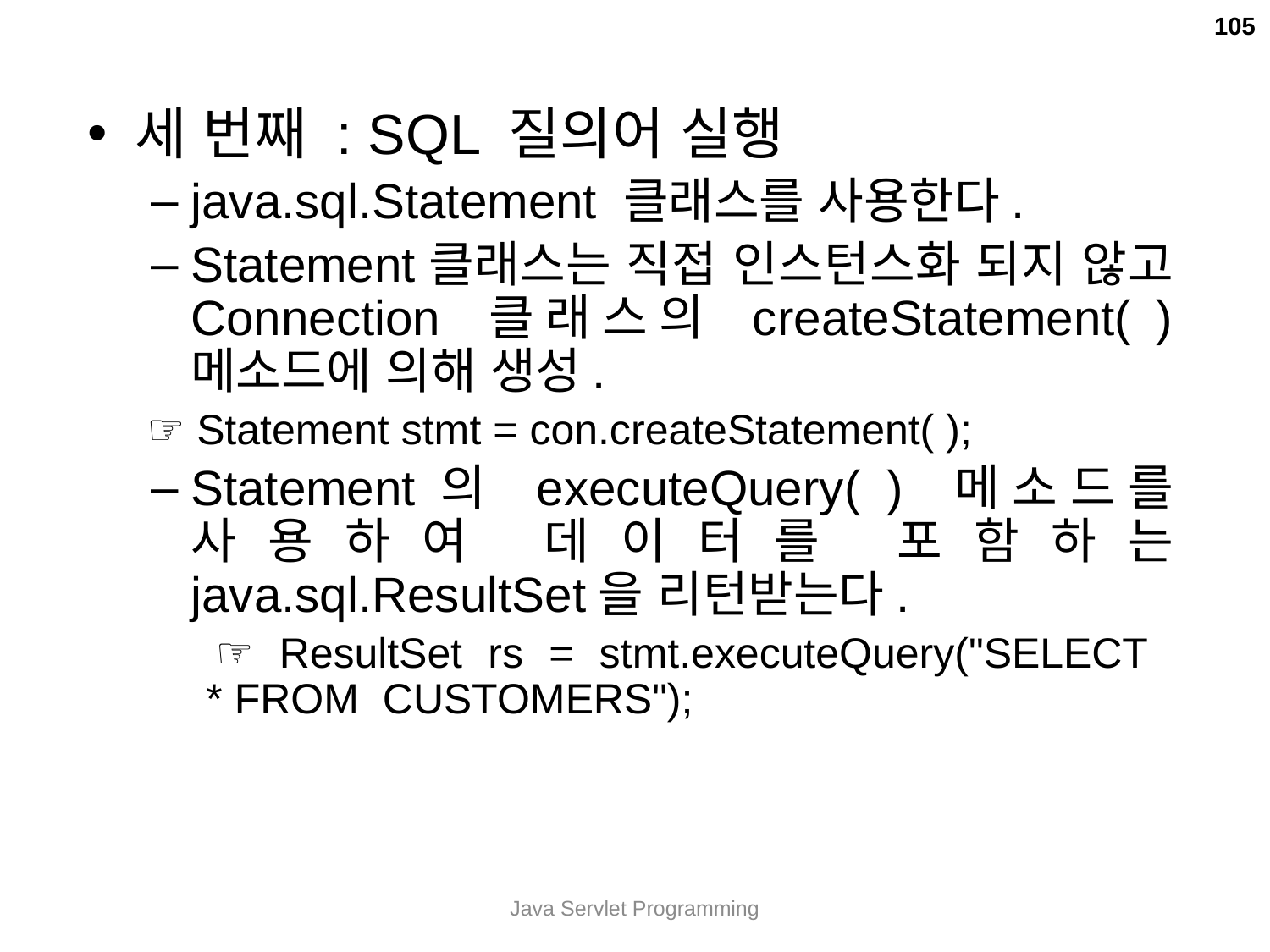

105
세 번째 : SQL 질의어 실행
java.sql.Statement 클래스를 사용한다.
Statement클래스는 직접 인스턴스화 되지 않고 Connection 클래스의 createStatement( ) 메소드에 의해 생성.
     ☞ Statement stmt = con.createStatement( );
Statement의 executeQuery( ) 메소드를 사용하여 데이터를 포함하는 java.sql.ResultSet을 리턴받는다.
     ☞ ResultSet rs = stmt.executeQuery("SELECT
      * FROM  CUSTOMERS");
Java Servlet Programming